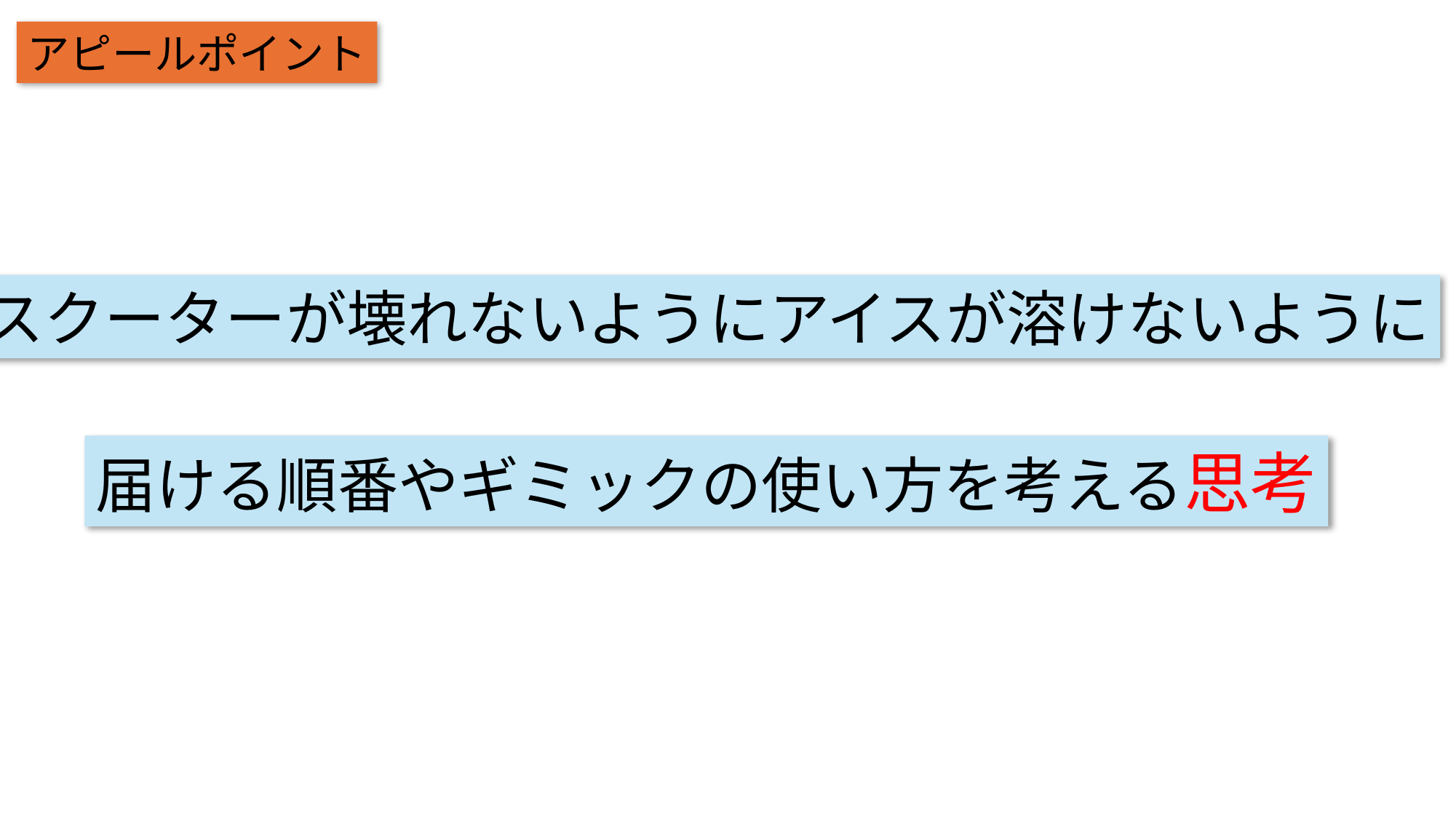

アピールポイント
スクーターが壊れないようにアイスが溶けないように
届ける順番やギミックの使い方を考える思考